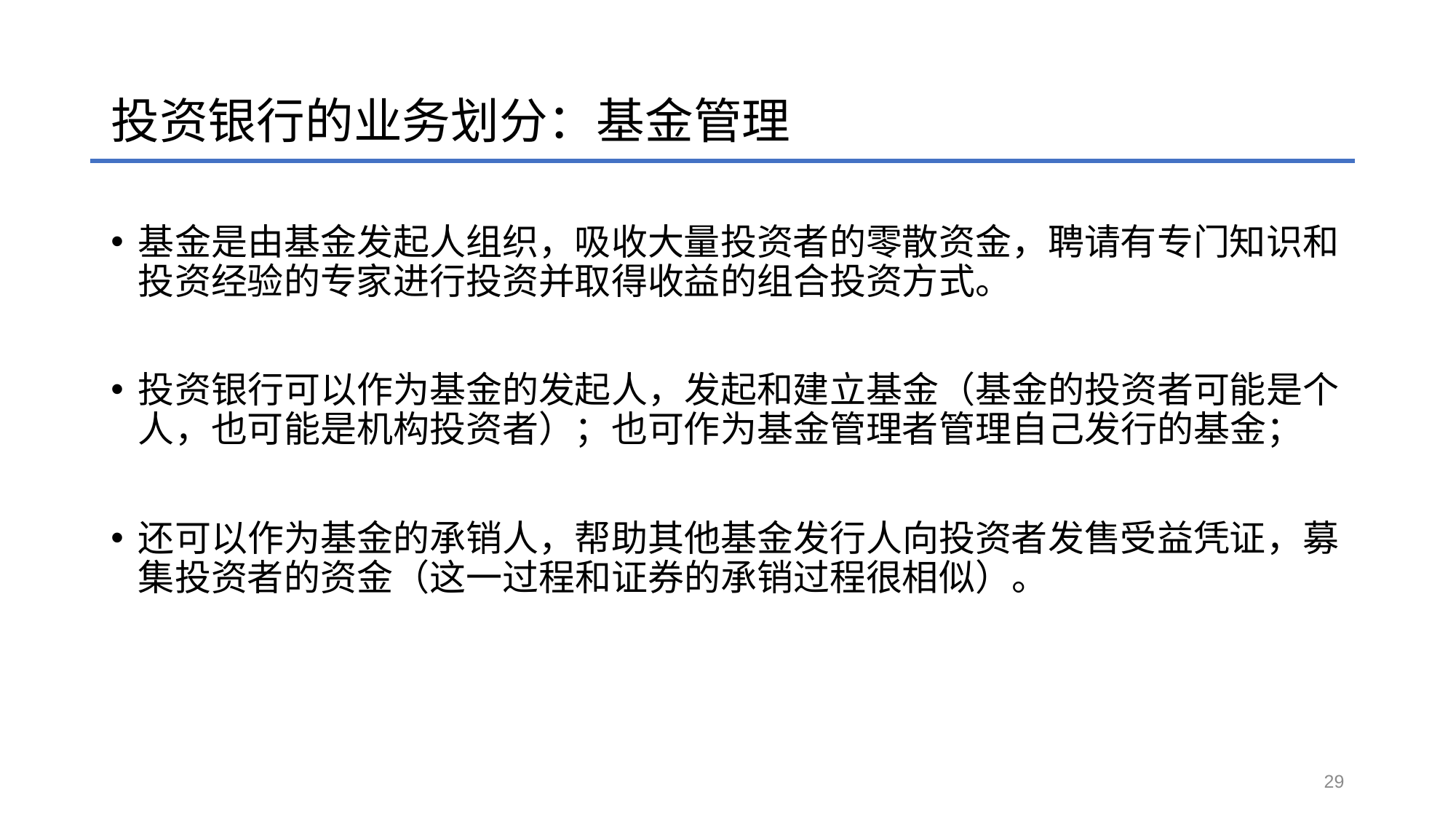

# 投资银行的业务划分：基金管理
基金是由基金发起人组织，吸收大量投资者的零散资金，聘请有专门知识和投资经验的专家进行投资并取得收益的组合投资方式。

投资银行可以作为基金的发起人，发起和建立基金（基金的投资者可能是个人，也可能是机构投资者）；也可作为基金管理者管理自己发行的基金；

还可以作为基金的承销人，帮助其他基金发行人向投资者发售受益凭证，募集投资者的资金（这一过程和证券的承销过程很相似）。
29